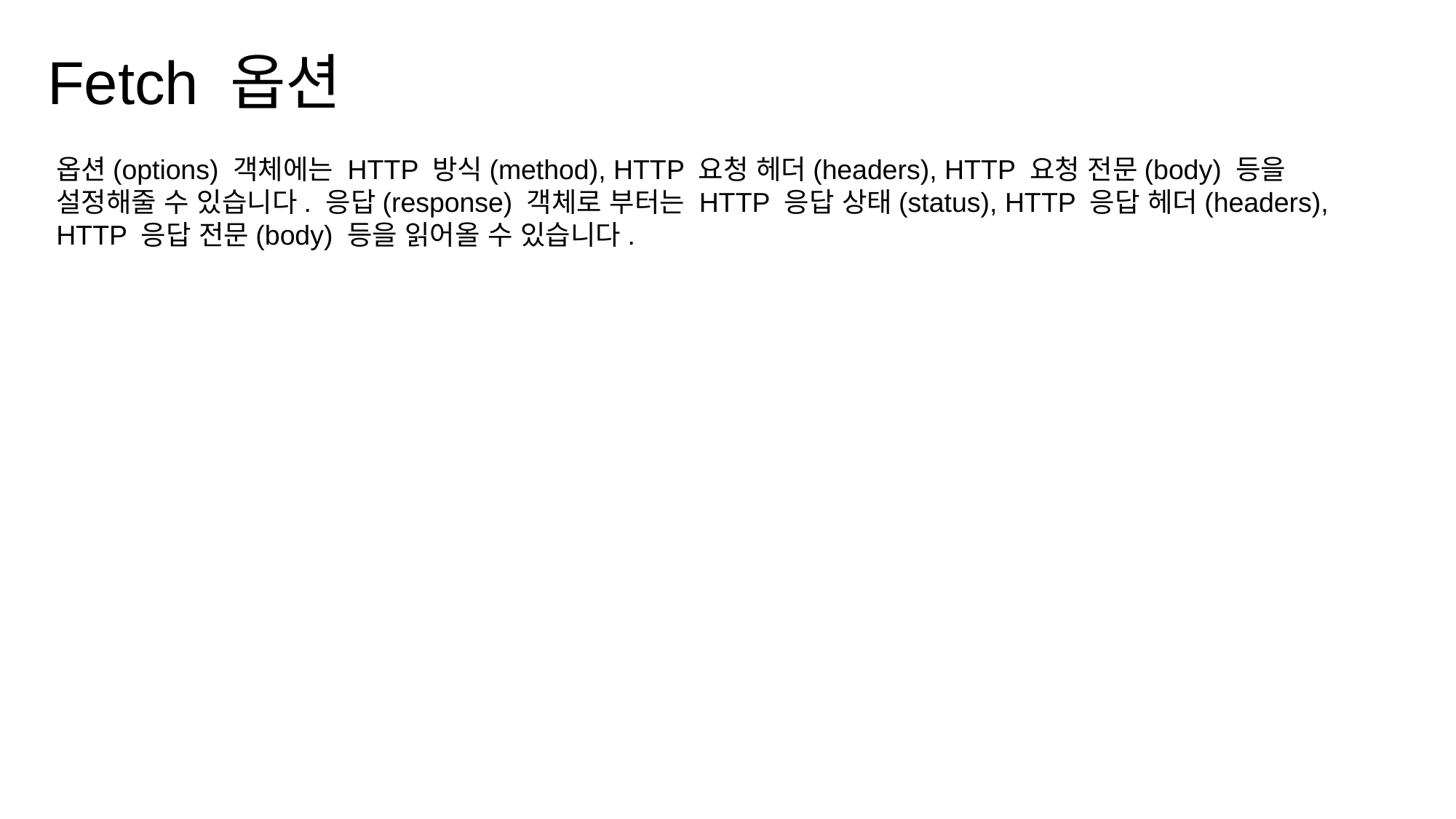

Fetch 옵션
옵션(options) 객체에는 HTTP 방식(method), HTTP 요청 헤더(headers), HTTP 요청 전문(body) 등을 설정해줄 수 있습니다. 응답(response) 객체로 부터는 HTTP 응답 상태(status), HTTP 응답 헤더(headers), HTTP 응답 전문(body) 등을 읽어올 수 있습니다.